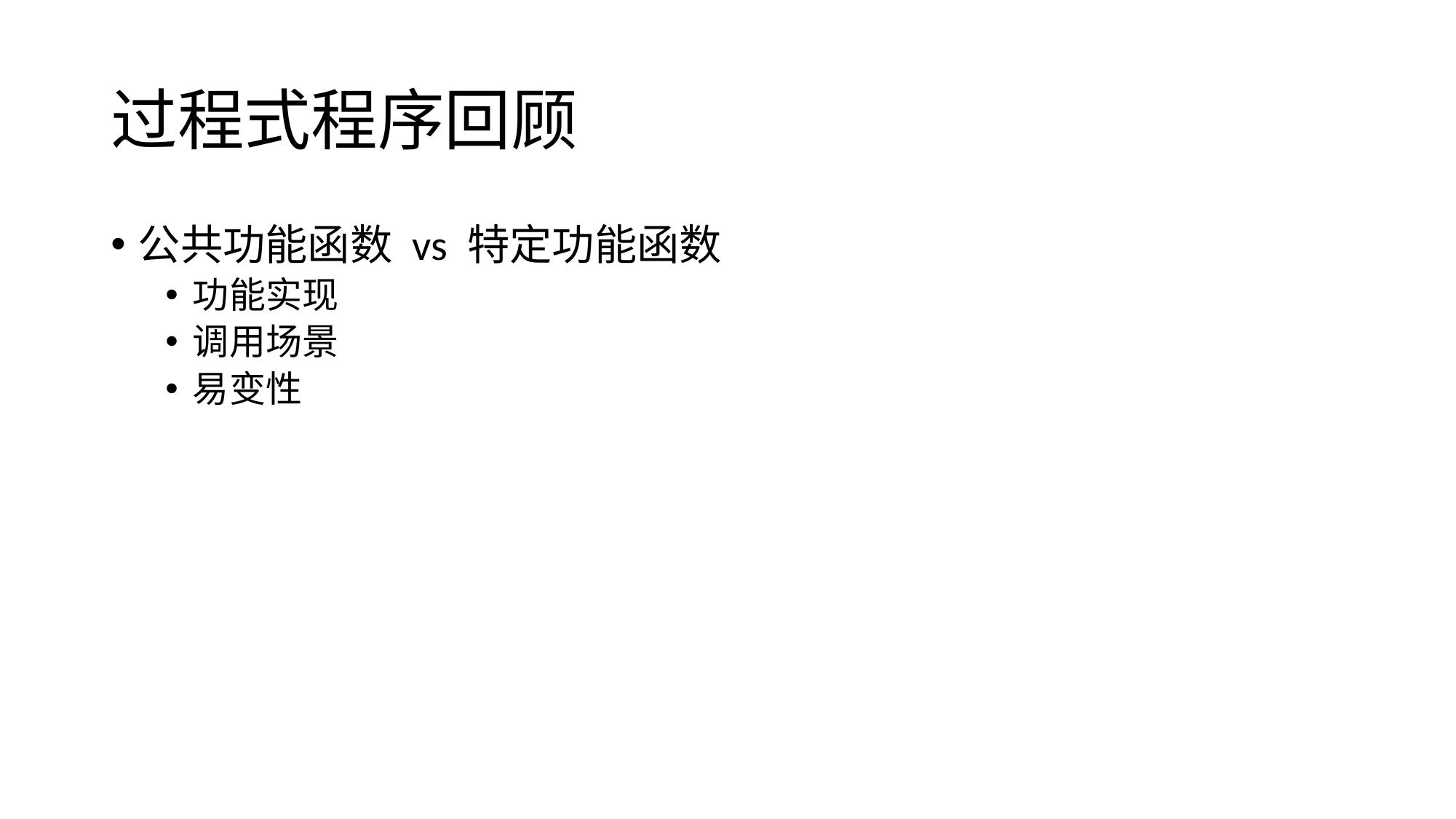

# 过程式程序回顾
公共功能函数 vs 特定功能函数
功能实现
调用场景
易变性